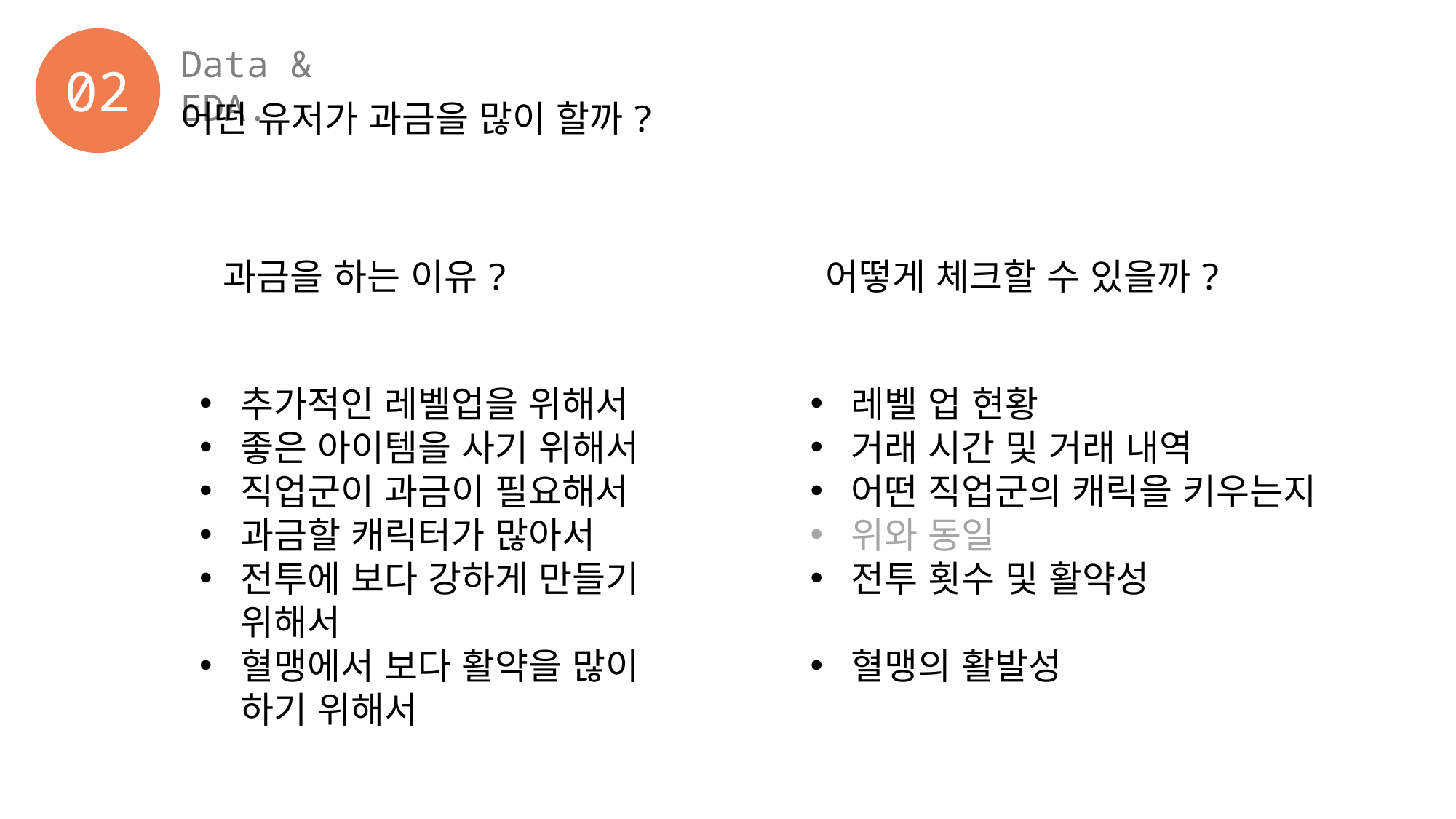

Data & EDA.
02
어떤 유저가 과금을 많이 할까?
과금을 하는 이유?
어떻게 체크할 수 있을까?
추가적인 레벨업을 위해서
좋은 아이템을 사기 위해서
직업군이 과금이 필요해서
과금할 캐릭터가 많아서
전투에 보다 강하게 만들기 위해서
혈맹에서 보다 활약을 많이 하기 위해서
레벨 업 현황
거래 시간 및 거래 내역
어떤 직업군의 캐릭을 키우는지
위와 동일
전투 횟수 및 활약성

혈맹의 활발성